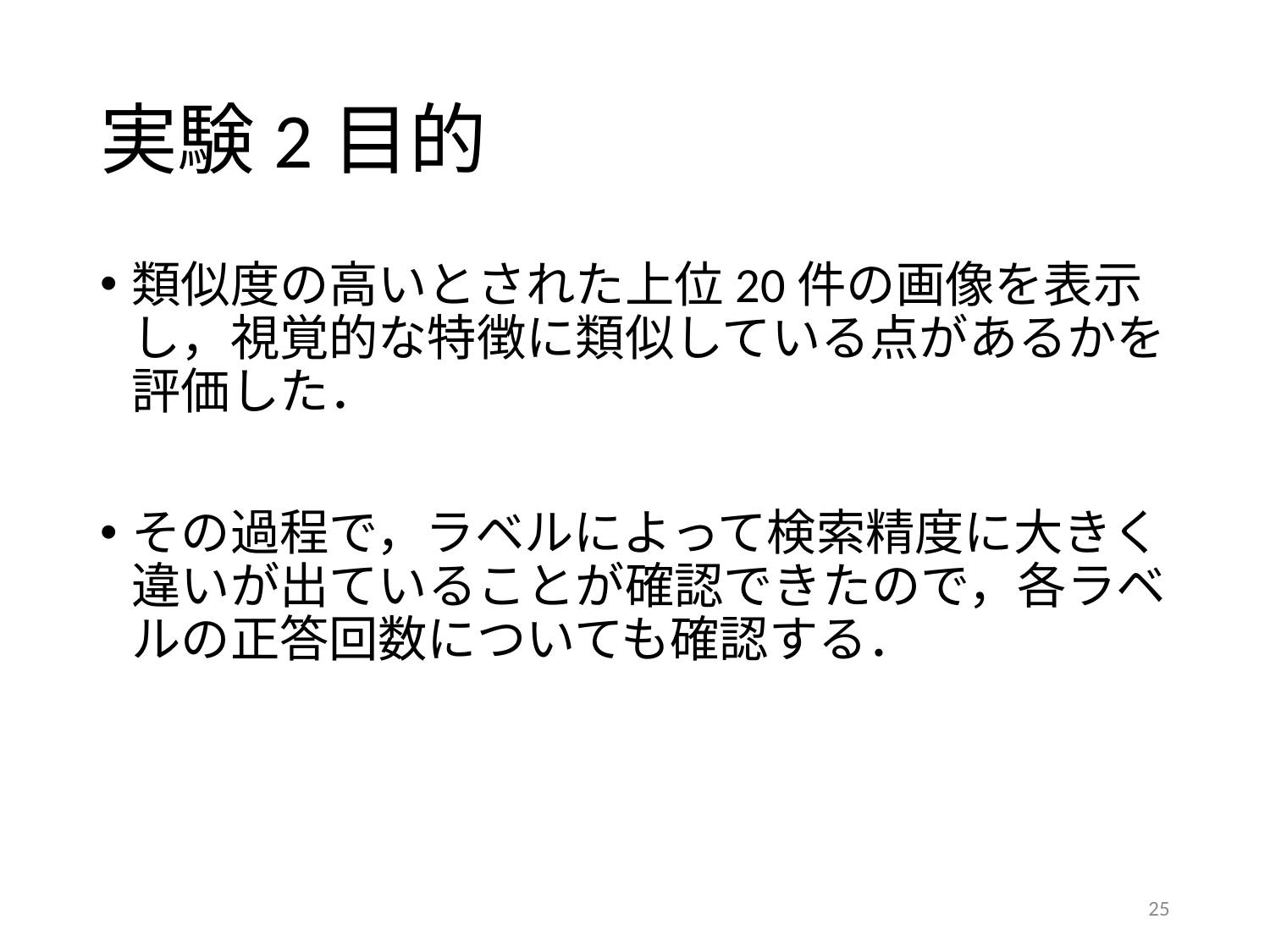

# 実験2目的
類似度の高いとされた上位20件の画像を表示し，視覚的な特徴に類似している点があるかを評価した．

その過程で，ラベルによって検索精度に大きく違いが出ていることが確認できたので，各ラベルの正答回数についても確認する．

25